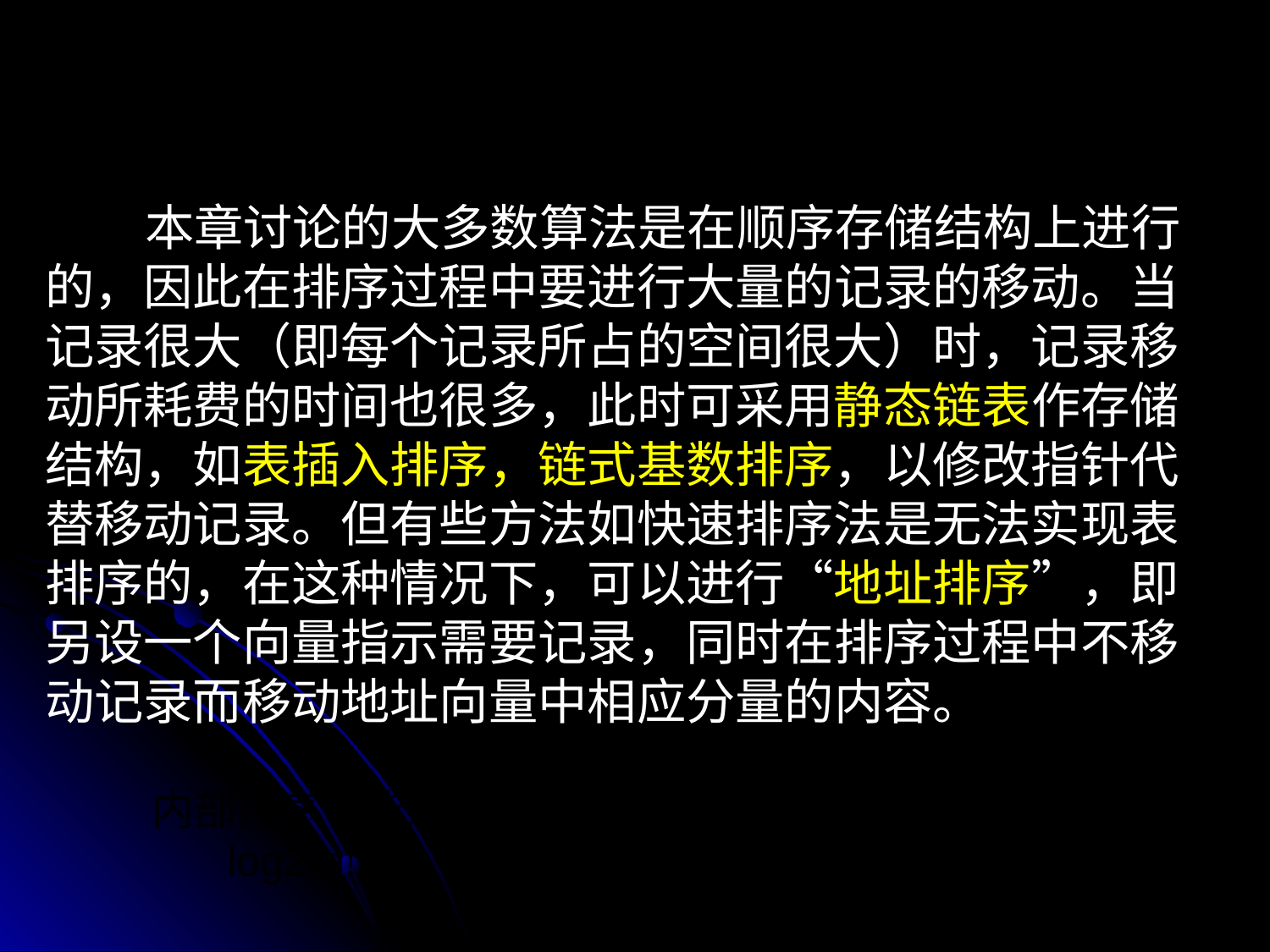

本章讨论的大多数算法是在顺序存储结构上进行的，因此在排序过程中要进行大量的记录的移动。当记录很大（即每个记录所占的空间很大）时，记录移动所耗费的时间也很多，此时可采用静态链表作存储结构，如表插入排序，链式基数排序，以修改指针代替移动记录。但有些方法如快速排序法是无法实现表排序的，在这种情况下，可以进行“地址排序”，即另设一个向量指示需要记录，同时在排序过程中不移动记录而移动地址向量中相应分量的内容。

 内部排序可能达到的最快速度？
        log2(n!)   = O(nlog2n)